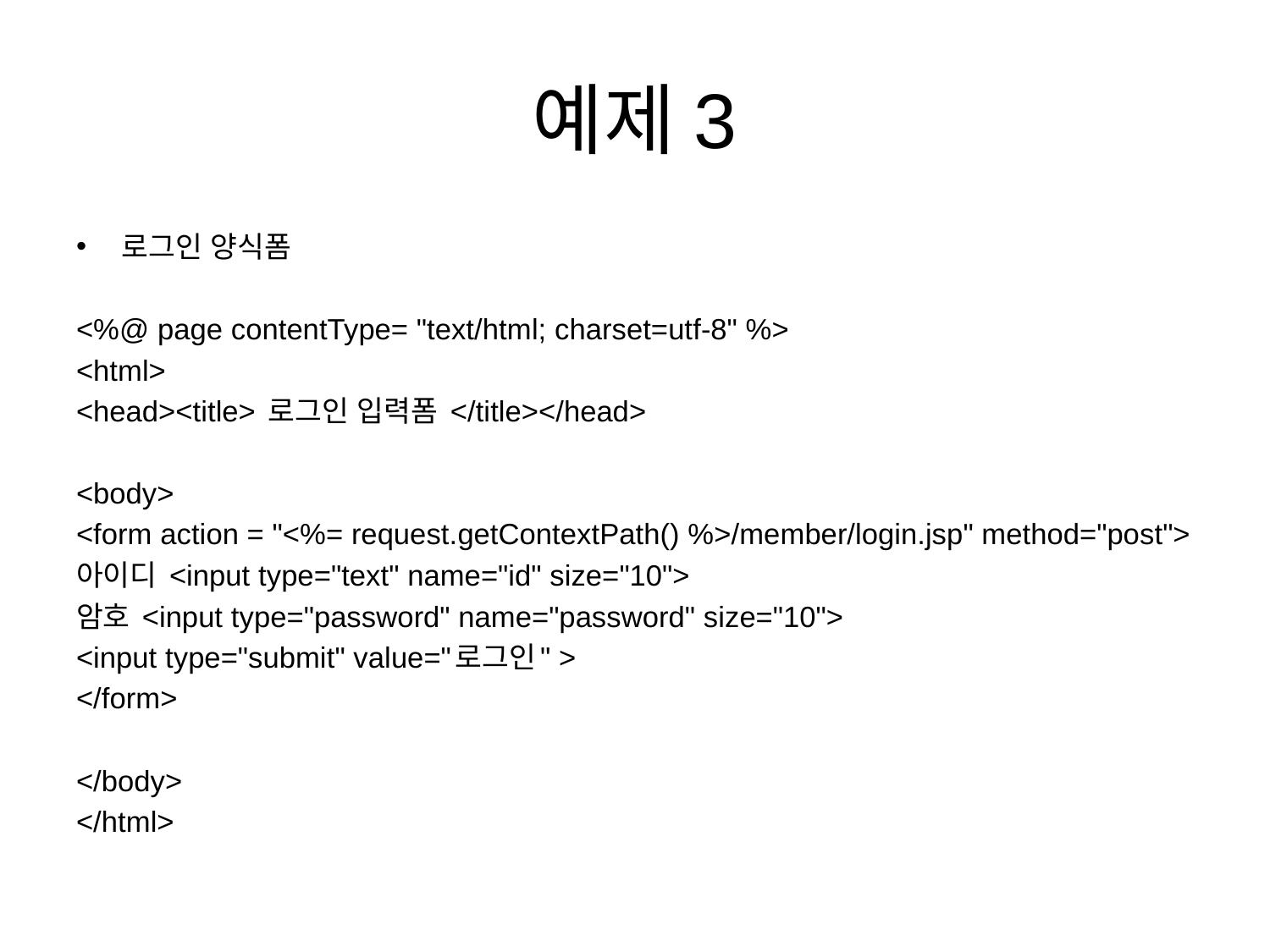

# 예제3
로그인 양식폼

<%@ page contentType= "text/html; charset=utf-8" %>
<html>
<head><title> 로그인 입력폼 </title></head>

<body>
<form action = "<%= request.getContextPath() %>/member/login.jsp" method="post">
아이디 <input type="text" name="id" size="10">
암호 <input type="password" name="password" size="10">
<input type="submit" value="로그인" >
</form>

</body>
</html>